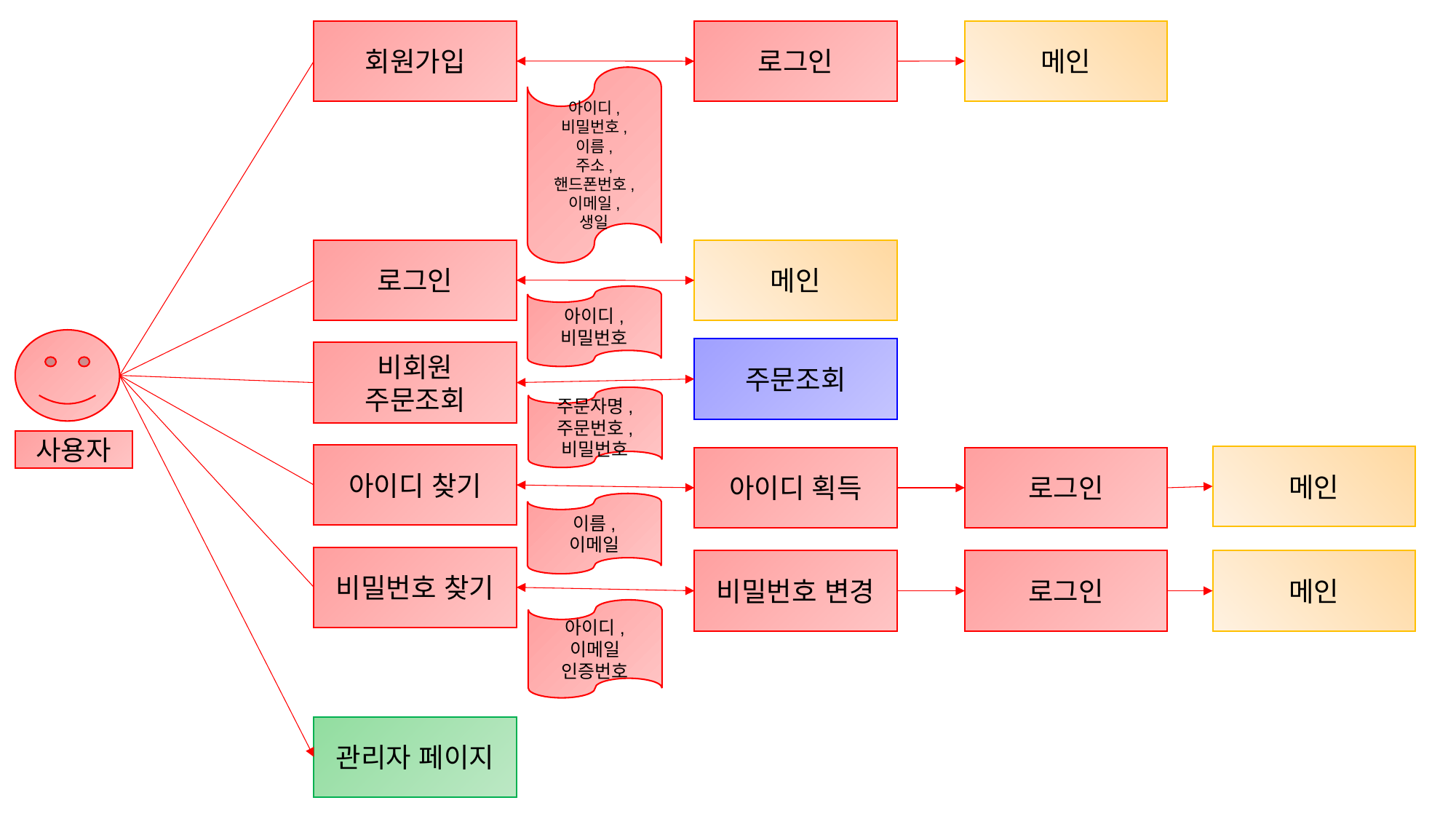

회원관리
회원가입
메인
로그인
아이디,
비밀번호,
이름,
주소,
핸드폰번호,
이메일,
생일
로그인
메인
아이디,
비밀번호

주문조회
비회원 주문조회
주문자명,
주문번호,
비밀번호
사용자
아이디 찾기
메인
아이디 획득
로그인
이름,
이메일
비밀번호 찾기
비밀번호 변경
로그인
메인
아이디,
이메일 인증번호
관리자 페이지